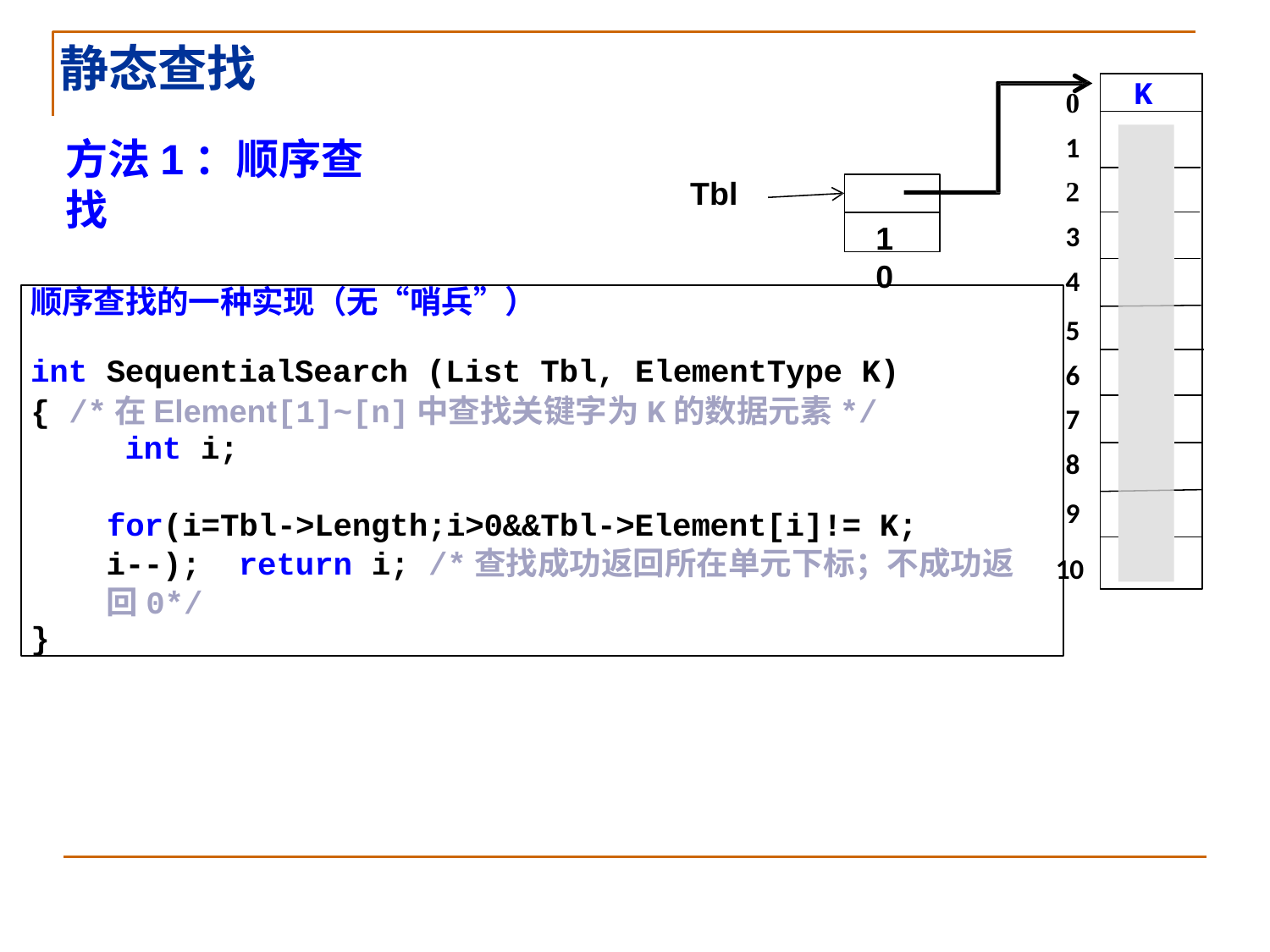

# 静态查找
0
1
2
3
4
5
6
7
8
9

K

方法1：顺序查找

Tbl

10

顺序查找的一种实现（无“哨兵”）

int SequentialSearch (List Tbl, ElementType K)
{ /*在Element[1]~[n]中查找关键字为K的数据元素*/  int i;

for(i=Tbl->Length;i>0&&Tbl->Element[i]!= K; i--);  return i; /*查找成功返回所在单元下标；不成功返回0*/
}

10